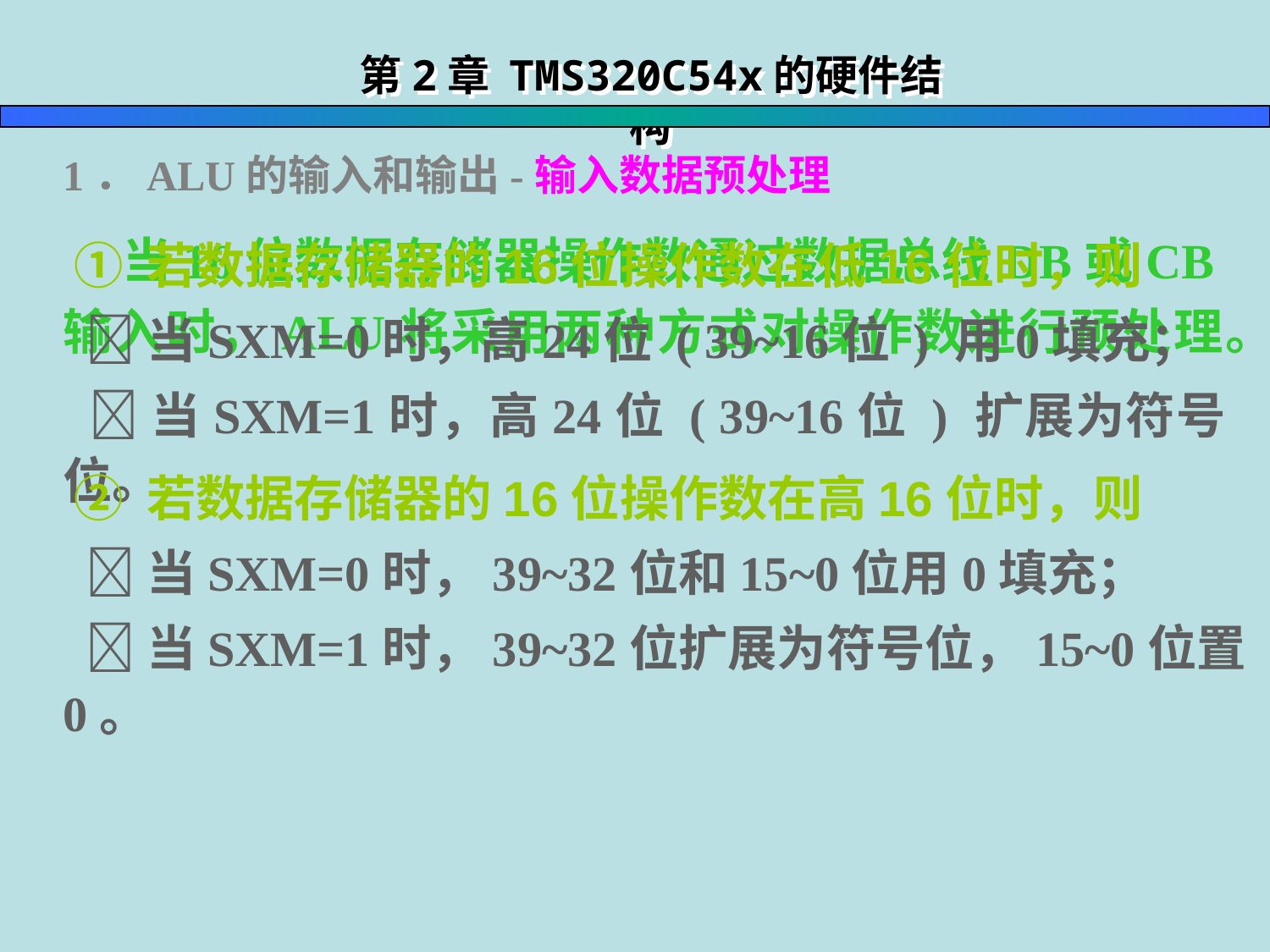

第2章 TMS320C54x的硬件结构

1．ALU的输入和输出-输入数据预处理
    当16位数据存储器操作数通过数据总线DB或CB输入时，ALU将采用两种方式对操作数进行预处理。
 ① 若数据存储器的16位操作数在低16位时，则
  •当SXM=0时，高24位 ( 39~16位 ) 用0填充；
  •当SXM=1时，高24位 ( 39~16位 ) 扩展为符号位。

 ② 若数据存储器的16位操作数在高16位时，则
  •当SXM=0时，39~32位和15~0位用0填充；
  •当SXM=1时，39~32位扩展为符号位，15~0位置0。
45